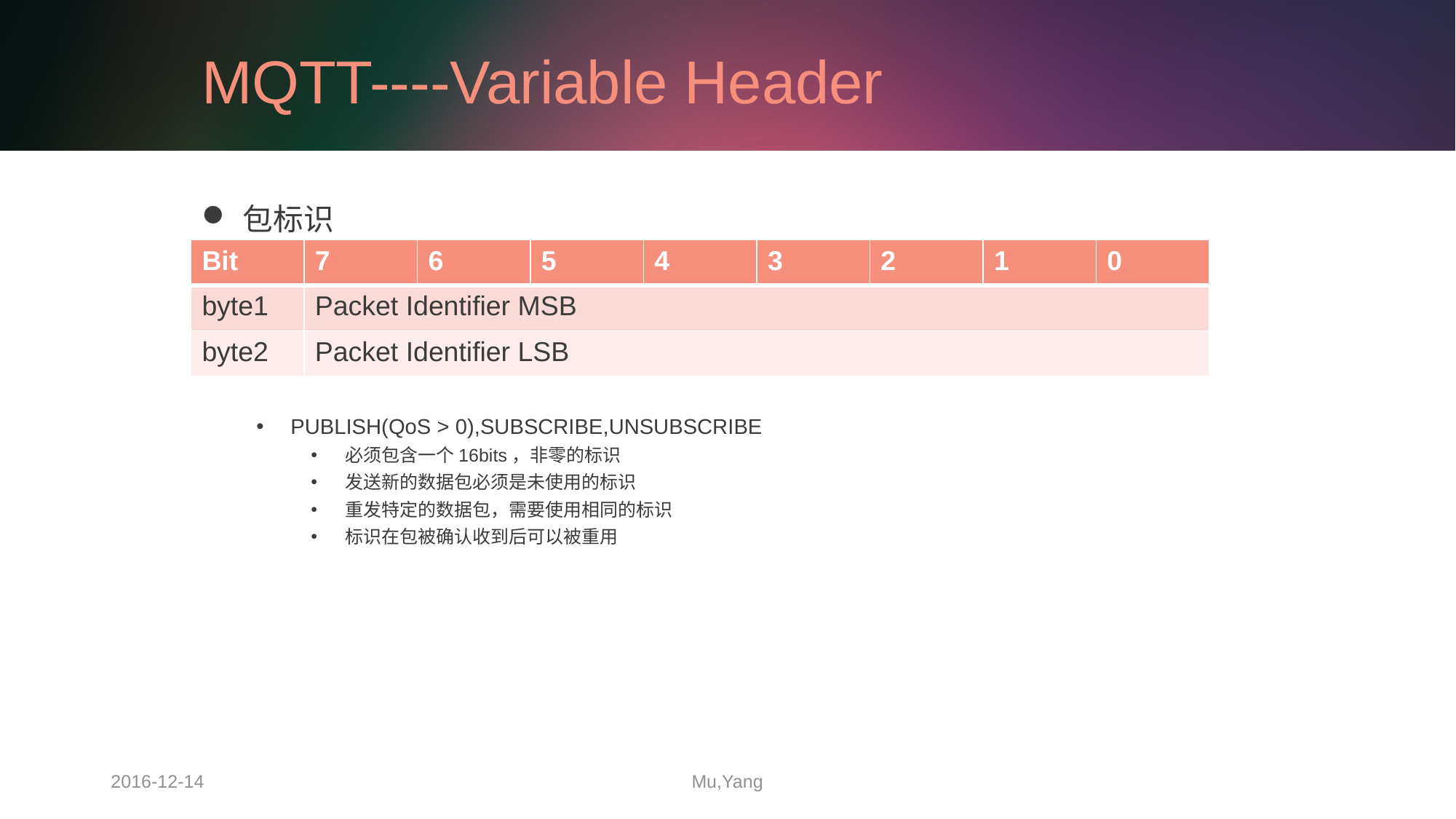

# MQTT----Variable Header
包标识

PUBLISH(QoS = 0)不能包含标识

PUBLISH(QoS > 0),SUBSCRIBE,UNSUBSCRIBE
必须包含一个16bits，非零的标识
发送新的数据包必须是未使用的标识
重发特定的数据包，需要使用相同的标识
标识在包被确认收到后可以被重用

| Bit | 7 | 6 | 5 | 4 | 3 | 2 | 1 | 0 |
| --- | --- | --- | --- | --- | --- | --- | --- | --- |
| byte1 | Packet Identifier MSB |  |  |  |  |  |  |  |
| byte2 | Packet Identifier LSB |  |  |  |  |  |  |  |
2016-12-14
Mu,Yang
13